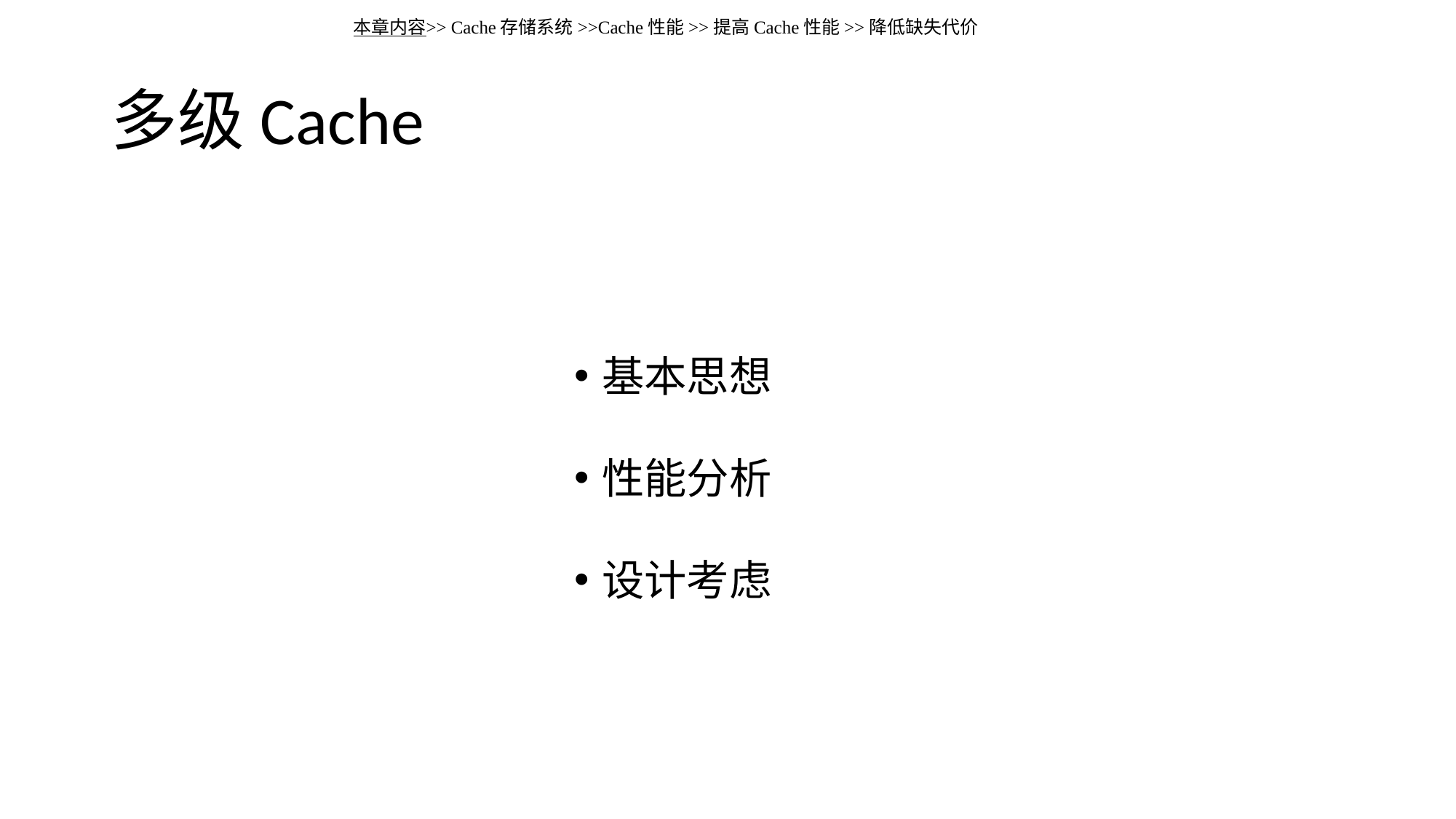

本章内容>> Cache存储系统>>Cache性能>>提高Cache性能>>降低缺失代价
# 多级Cache
基本思想
性能分析
设计考虑